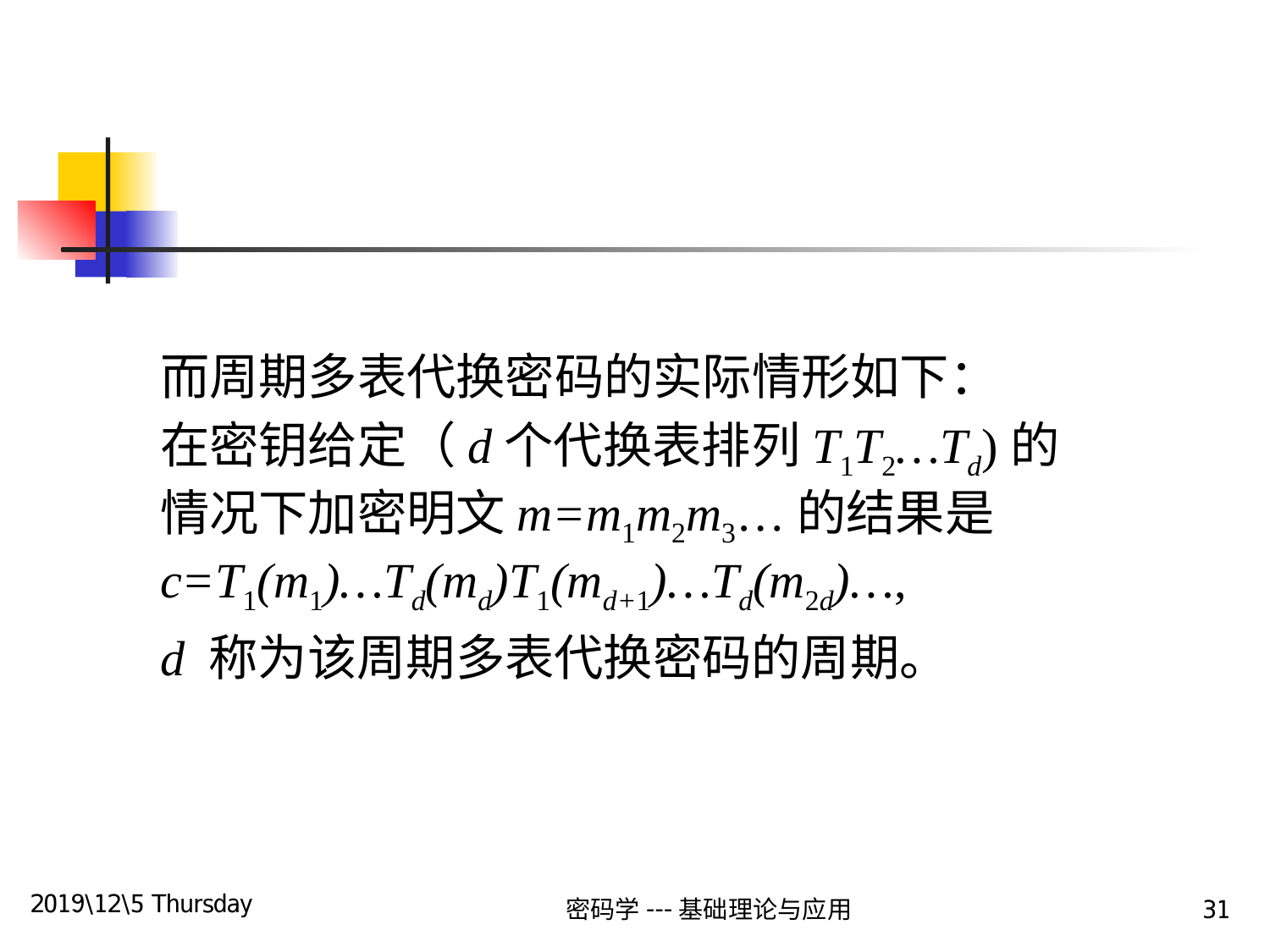

而周期多表代换密码的实际情形如下：
在密钥给定（d个代换表排列T1T2…Td)的情况下加密明文m=m1m2m3…的结果是c=T1(m1)…Td(md)T1(md+1)…Td(m2d)…,
d 称为该周期多表代换密码的周期。
密码学---基础理论与应用
31
2019\12\5 Thursday